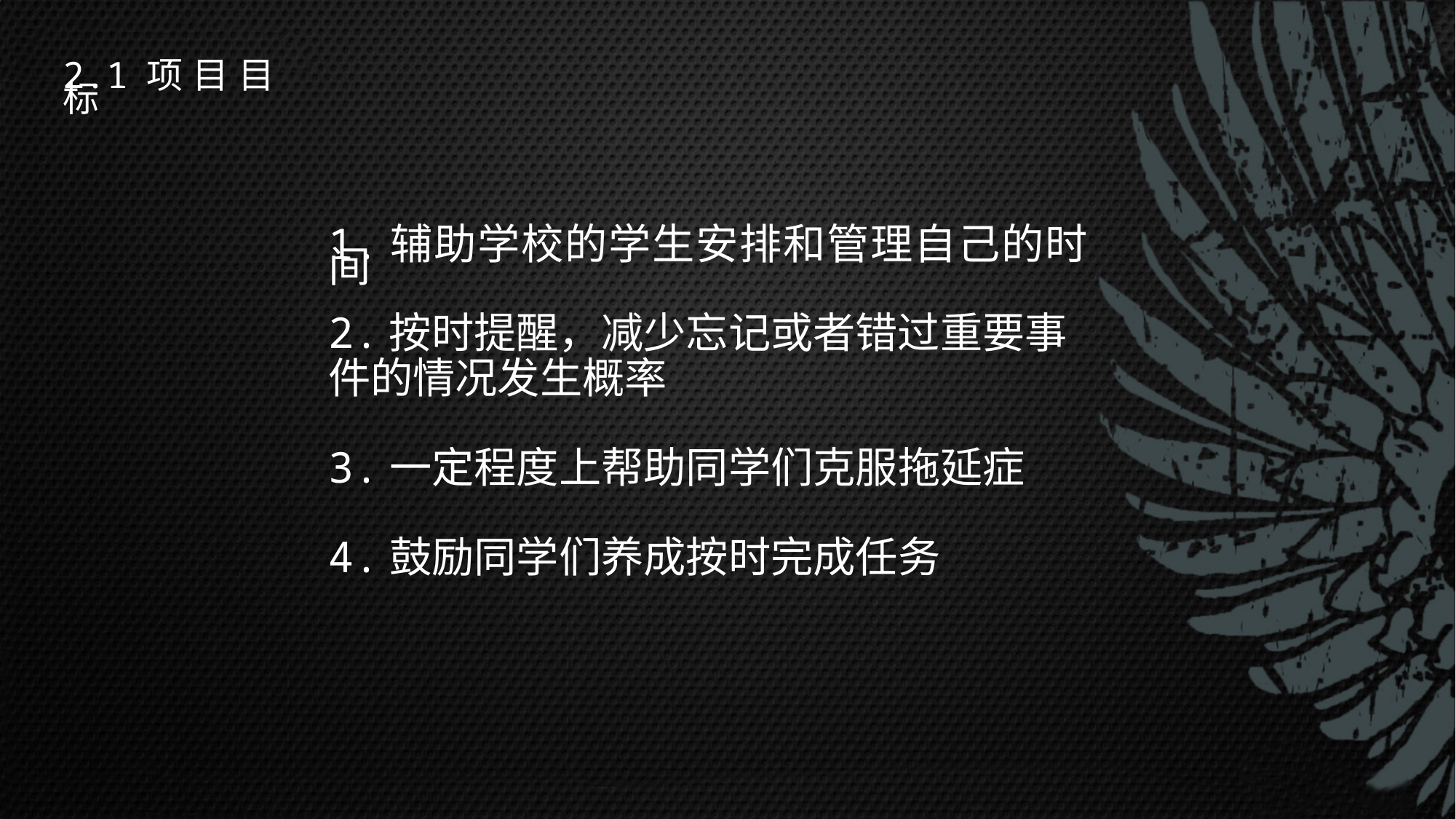

2.1项目目标
1.辅助学校的学生安排和管理自己的时间
2.按时提醒，减少忘记或者错过重要事

件的情况发生概率
3.一定程度上帮助同学们克服拖延症
4.鼓励同学们养成按时完成任务